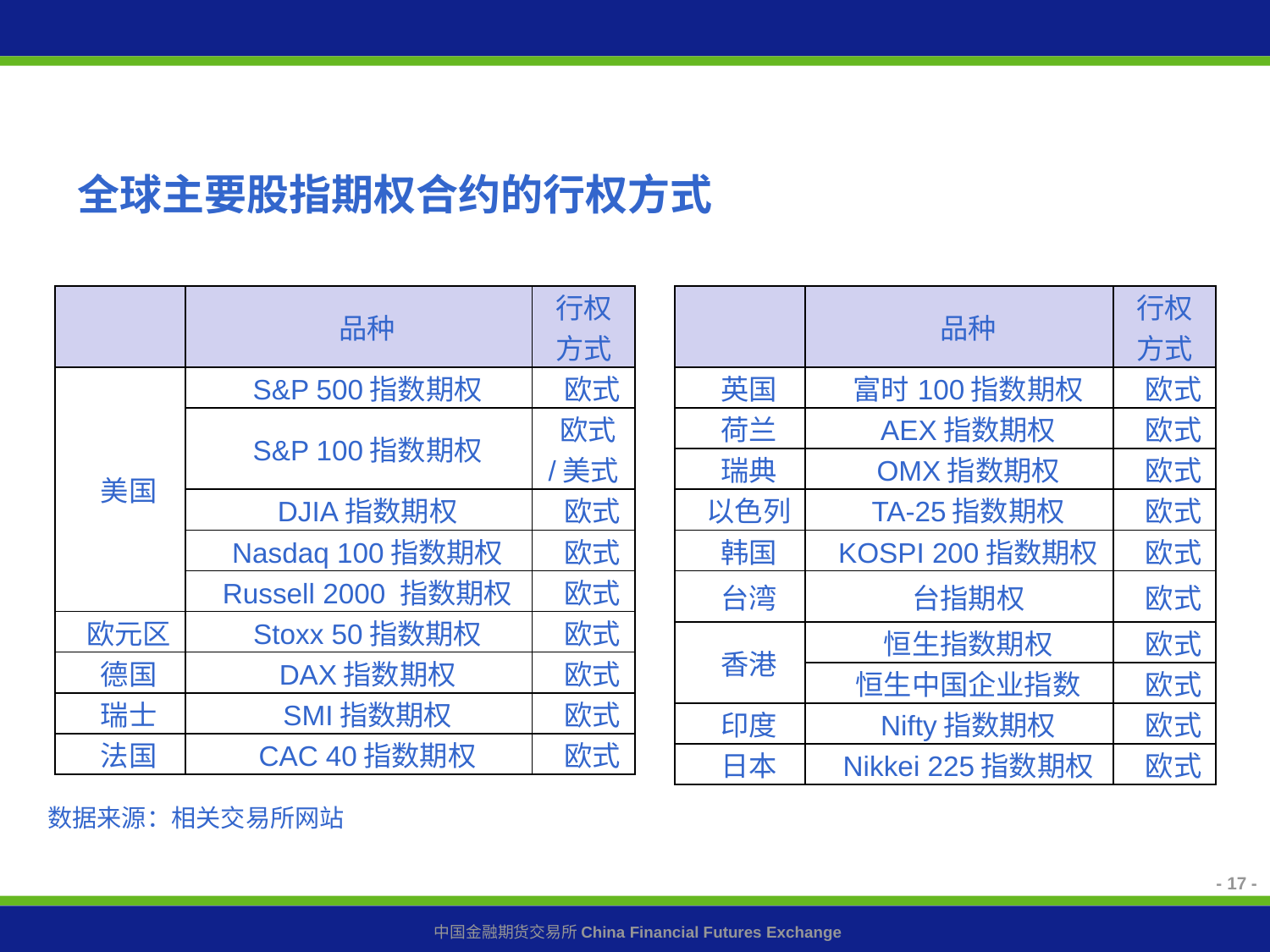

全球主要股指期权合约的行权方式
|  | 品种 | 行权方式 |
| --- | --- | --- |
| 英国 | 富时100指数期权 | 欧式 |
| 荷兰 | AEX指数期权 | 欧式 |
| 瑞典 | OMX指数期权 | 欧式 |
| 以色列 | TA-25指数期权 | 欧式 |
| 韩国 | KOSPI 200指数期权 | 欧式 |
| 台湾 | 台指期权 | 欧式 |
| 香港 | 恒生指数期权 | 欧式 |
|  | 恒生中国企业指数 | 欧式 |
| 印度 | Nifty指数期权 | 欧式 |
| 日本 | Nikkei 225指数期权 | 欧式 |
|  | 品种 | 行权方式 |
| --- | --- | --- |
| 美国 | S&P 500指数期权 | 欧式 |
|  | S&P 100指数期权 | 欧式/美式 |
|  | DJIA指数期权 | 欧式 |
|  | Nasdaq 100指数期权 | 欧式 |
|  | Russell 2000 指数期权 | 欧式 |
| 欧元区 | Stoxx 50指数期权 | 欧式 |
| 德国 | DAX指数期权 | 欧式 |
| 瑞士 | SMI指数期权 | 欧式 |
| 法国 | CAC 40指数期权 | 欧式 |
数据来源：相关交易所网站
- 17 -